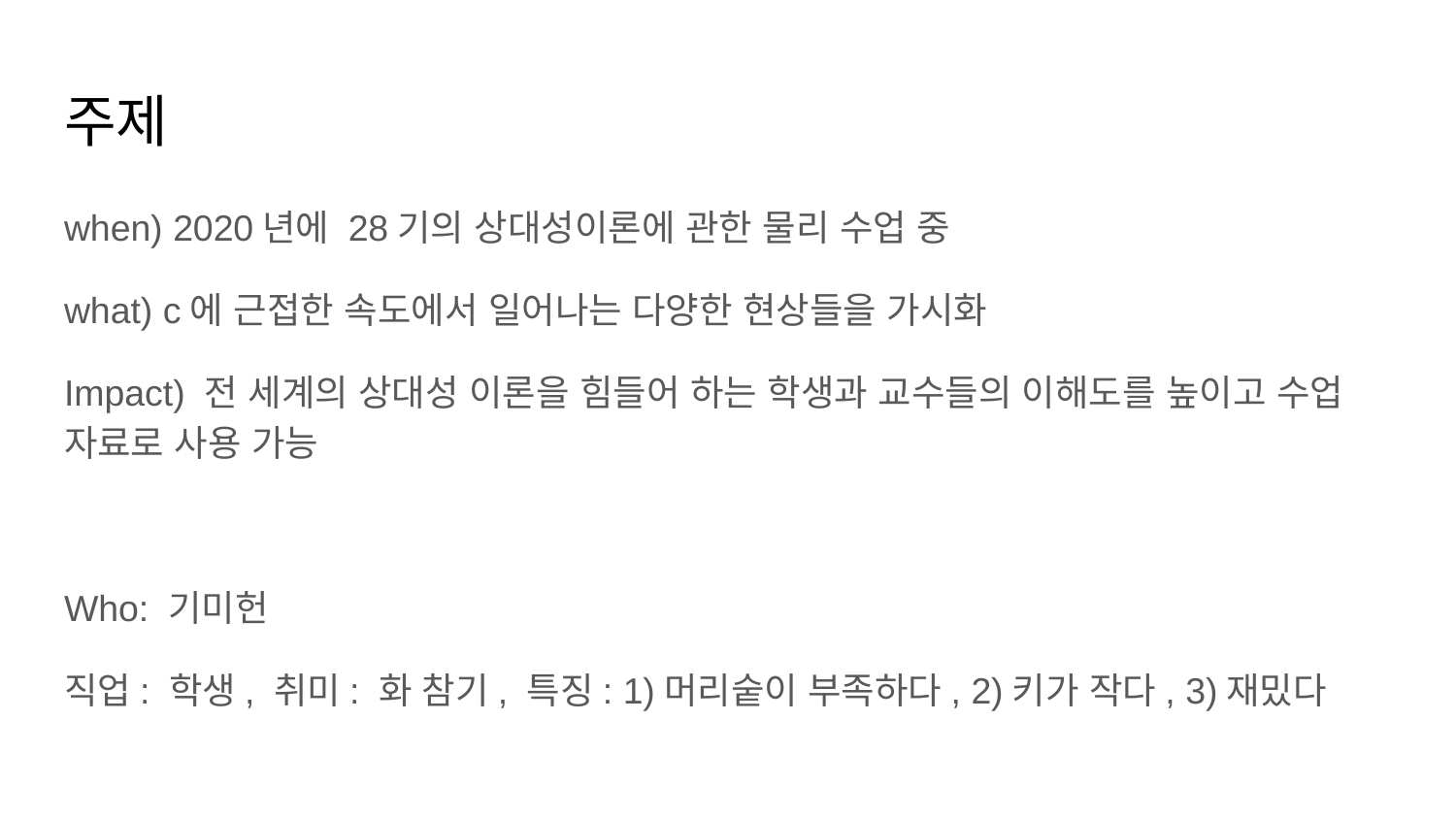

# 주제
when) 2020년에 28기의 상대성이론에 관한 물리 수업 중
what) c에 근접한 속도에서 일어나는 다양한 현상들을 가시화
Impact) 전 세계의 상대성 이론을 힘들어 하는 학생과 교수들의 이해도를 높이고 수업 자료로 사용 가능

Who: 기미헌
직업: 학생, 취미: 화 참기, 특징: 1)머리숱이 부족하다, 2)키가 작다, 3)재밌다